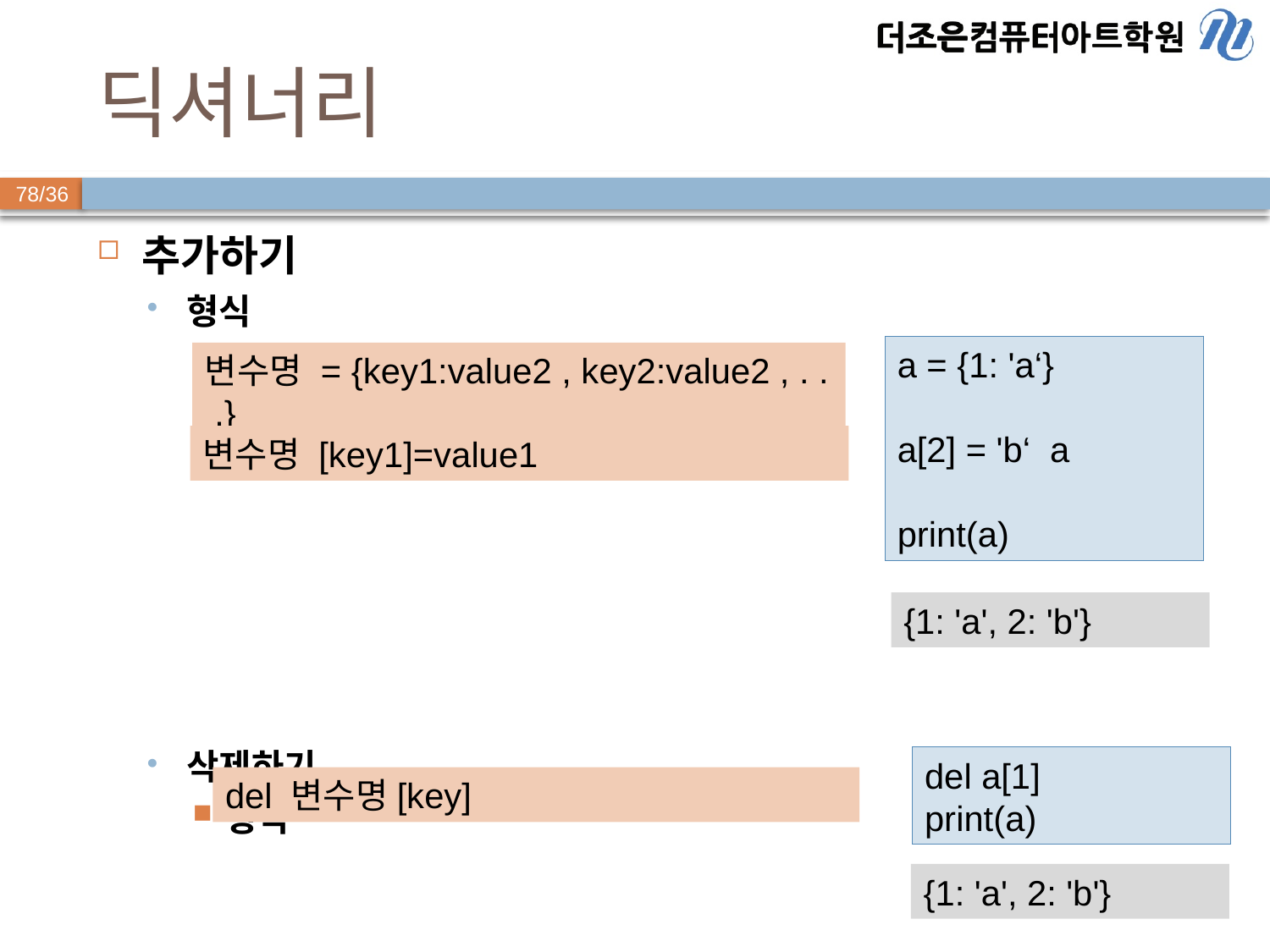

# 딕셔너리
추가하기
형식

삭제하기
형식

a = {1: 'a‘}

a[2] = 'b‘  a

print(a)
변수명 = {key1:value2 , key2:value2 , . .  .}
변수명 [key1]=value1
{1: 'a', 2: 'b'}
del a[1]
print(a)
del 변수명[key]
{1: 'a', 2: 'b'}